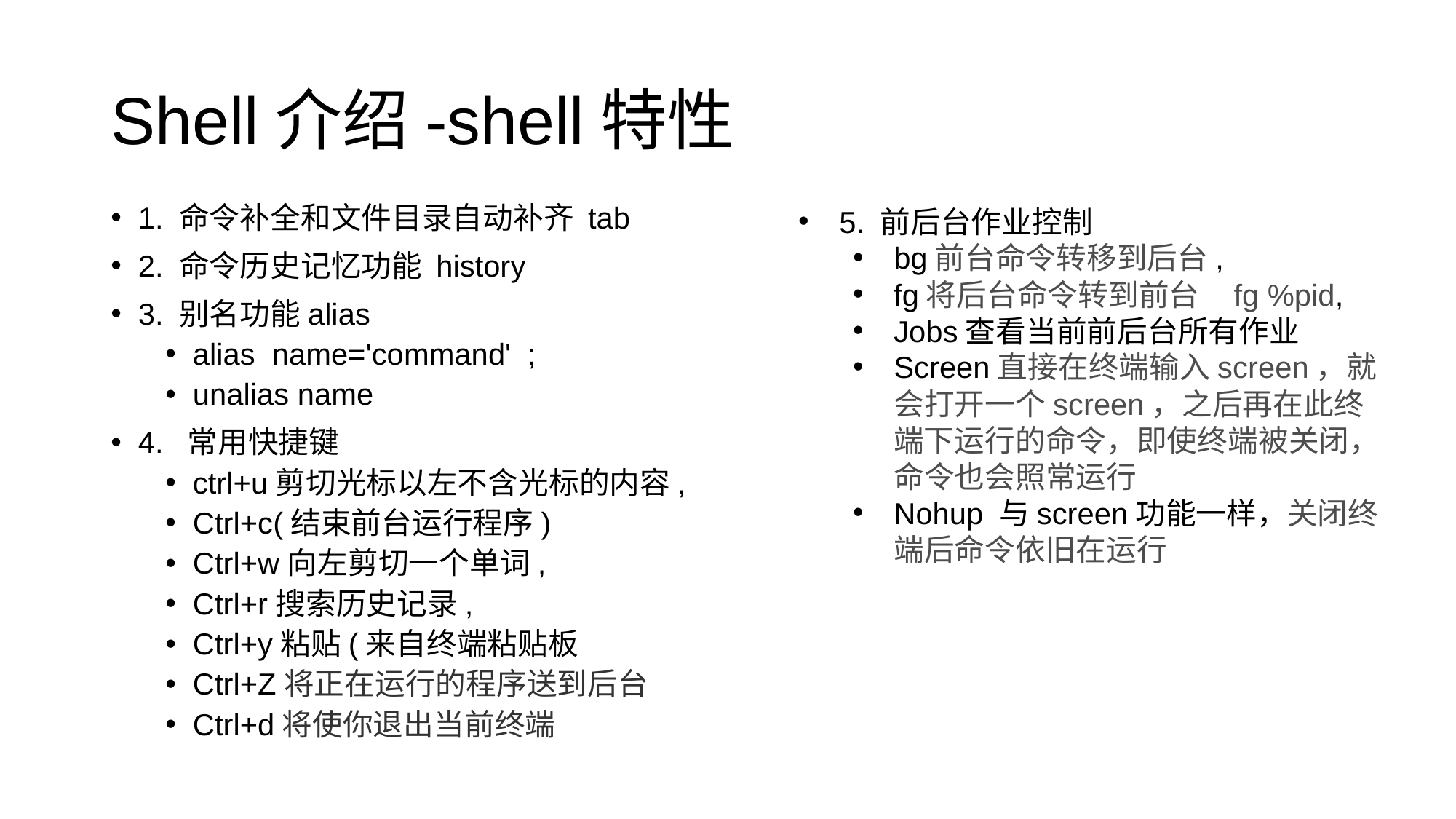

# Shell介绍-shell特性
1. 命令补全和文件目录自动补齐 tab
2. 命令历史记忆功能 history
3. 别名功能alias
alias  name='command'  ;
unalias name
4.  常用快捷键
ctrl+u剪切光标以左不含光标的内容,
Ctrl+c(结束前台运行程序)
Ctrl+w向左剪切一个单词,
Ctrl+r搜索历史记录,
Ctrl+y粘贴(来自终端粘贴板
Ctrl+Z将正在运行的程序送到后台
Ctrl+d将使你退出当前终端
5. 前后台作业控制
bg前台命令转移到后台,
fg将后台命令转到前台    fg %pid,
Jobs查看当前前后台所有作业
Screen直接在终端输入screen，就会打开一个screen，之后再在此终端下运行的命令，即使终端被关闭，命令也会照常运行
Nohup 与screen功能一样，关闭终端后命令依旧在运行